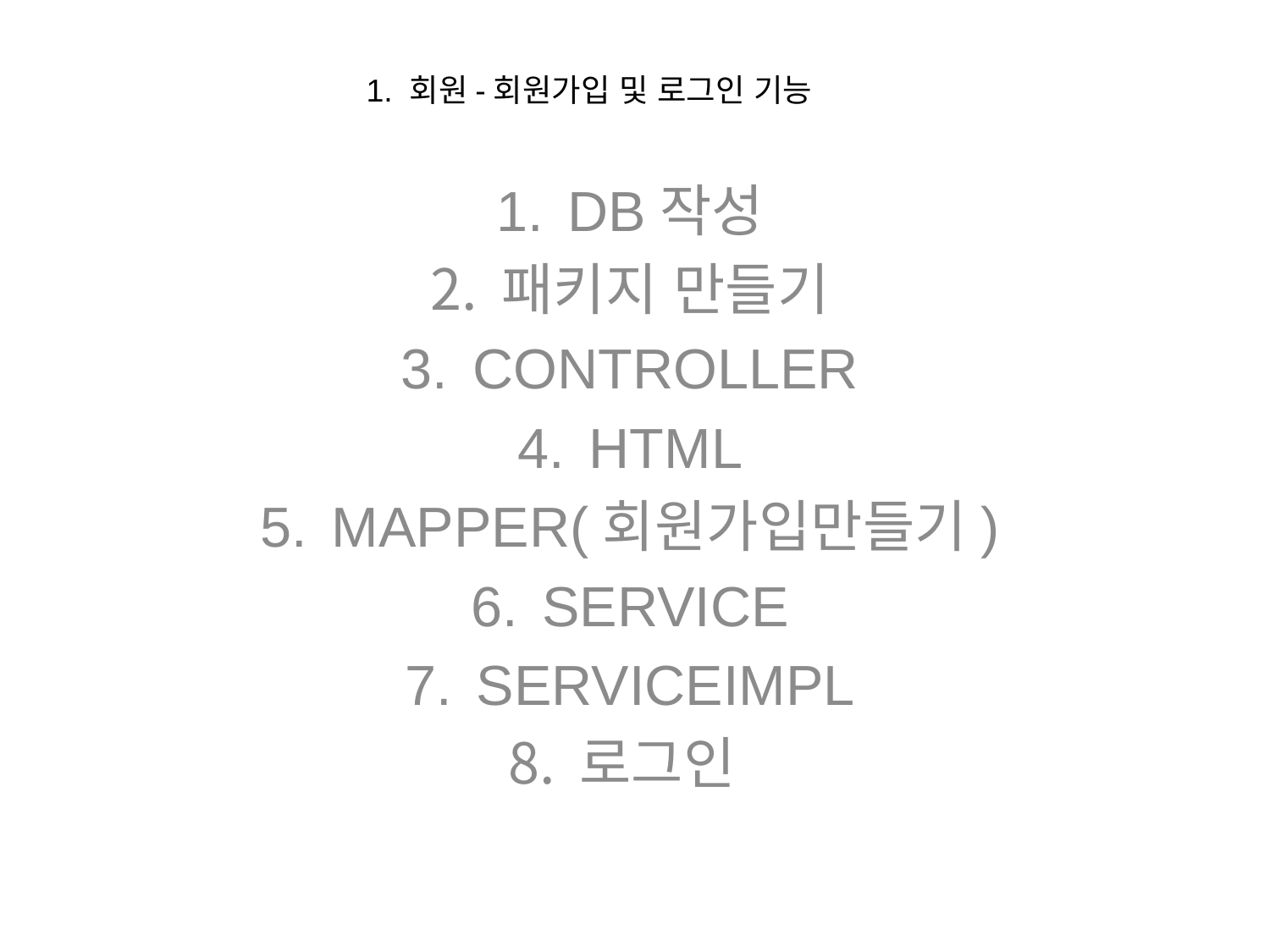

# 1. 회원-회원가입 및 로그인 기능
DB작성
패키지 만들기
CONTROLLER
HTML
MAPPER(회원가입만들기)
SERVICE
SERVICEIMPL
로그인